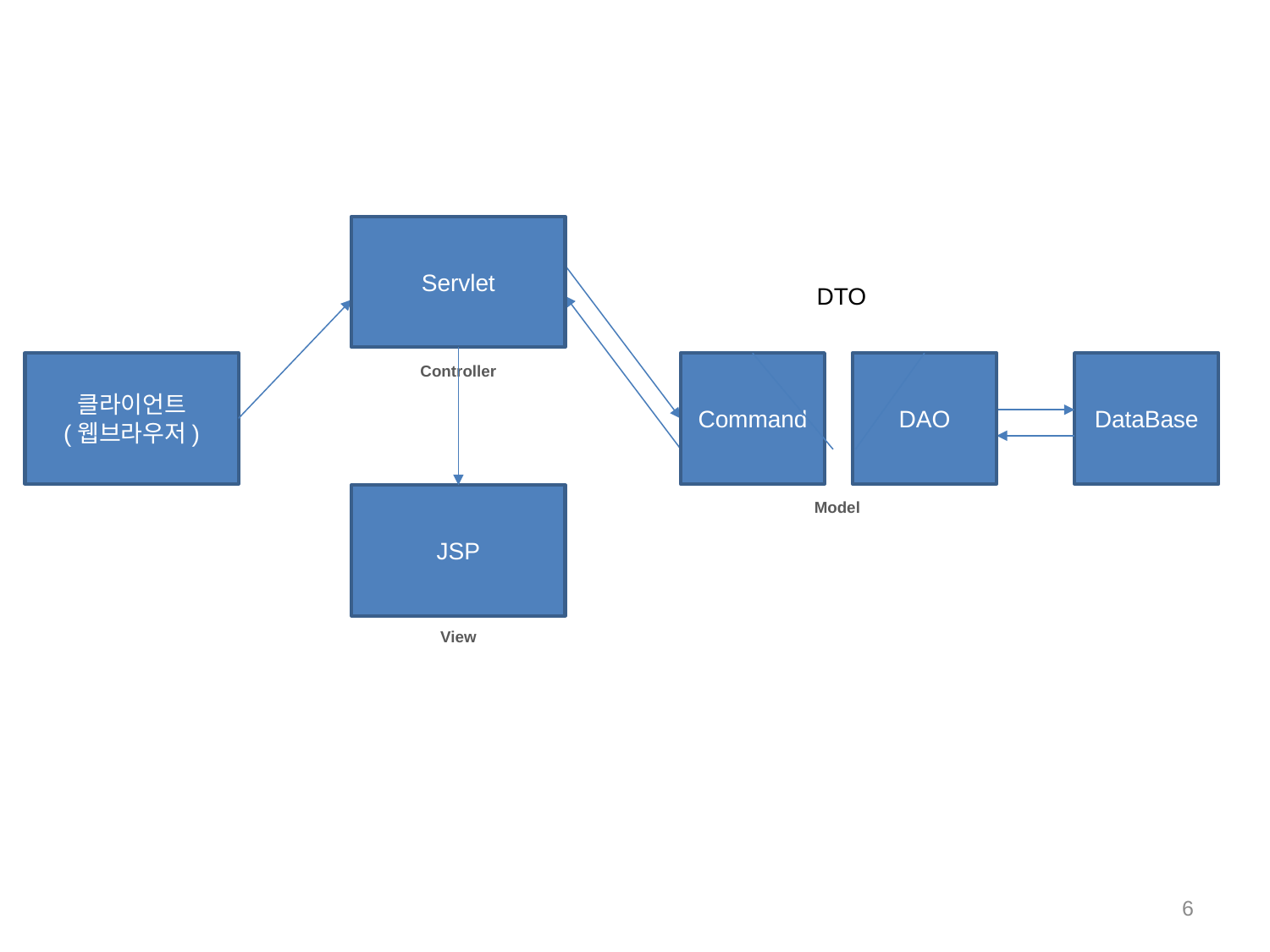

Servlet
Command
DAO
DataBase
클라이언트
(웹브라우저)
Controller
JSP
Model
View
DTO
6